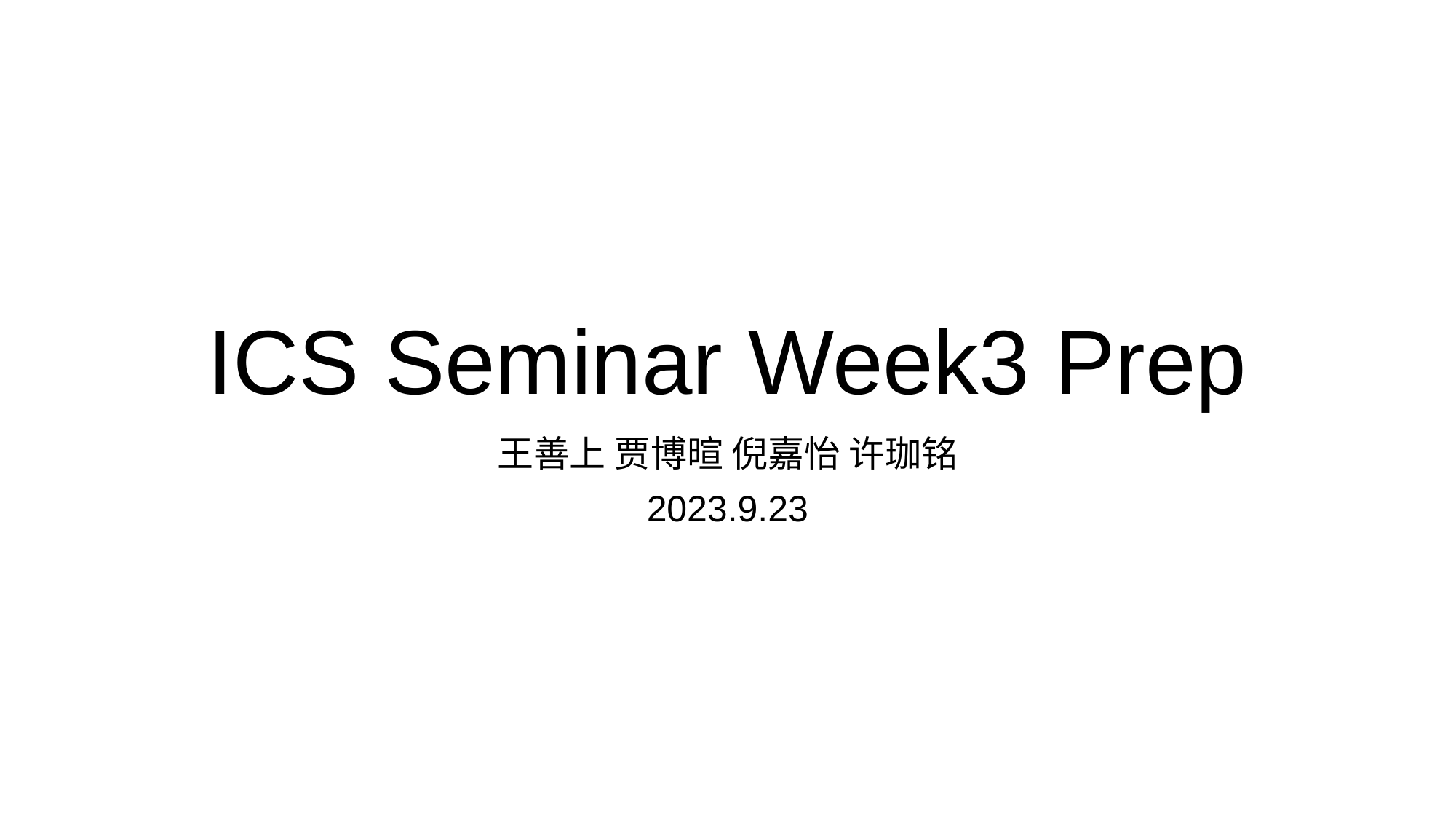

# ICS Seminar Week3 Prep
王善上 贾博暄 倪嘉怡 许珈铭
2023.9.23